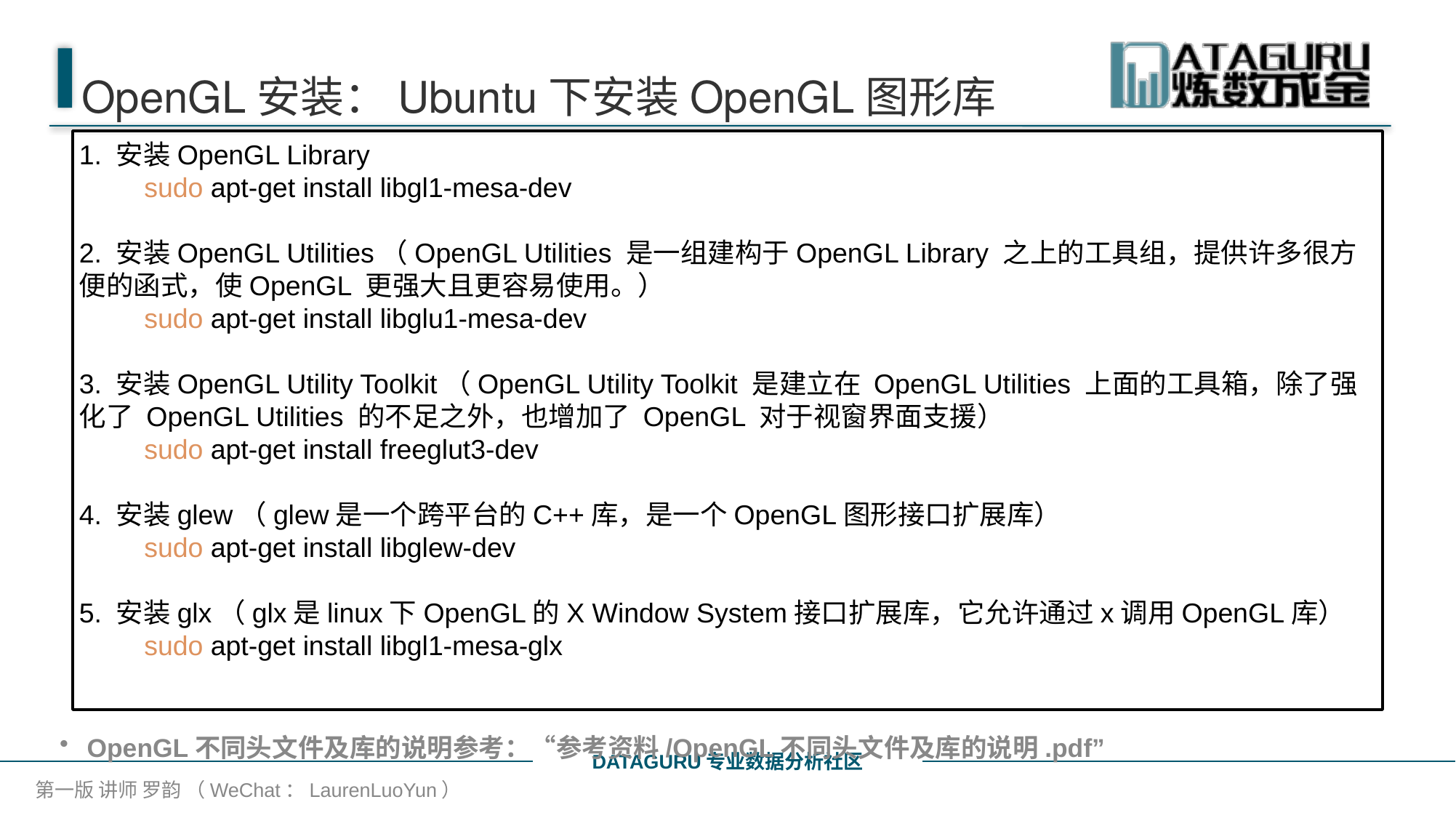

# OpenGL安装：Ubuntu下安装OpenGL图形库
1. 安装OpenGL Library
sudo apt-get install libgl1-mesa-dev

2. 安装OpenGL Utilities（OpenGL Utilities 是一组建构于OpenGL Library 之上的工具组，提供许多很方便的函式，使OpenGL 更强大且更容易使用。）
sudo apt-get install libglu1-mesa-dev

3. 安装OpenGL Utility Toolkit（OpenGL Utility Toolkit 是建立在 OpenGL Utilities 上面的工具箱，除了强化了 OpenGL Utilities 的不足之外，也增加了 OpenGL 对于视窗界面支援）
sudo apt-get install freeglut3-dev

4. 安装glew（glew是一个跨平台的C++库，是一个OpenGL图形接口扩展库）
sudo apt-get install libglew-dev

5. 安装glx（glx是linux下OpenGL的X Window System接口扩展库，它允许通过x调用OpenGL库）
sudo apt-get install libgl1-mesa-glx
OpenGL不同头文件及库的说明参考：“参考资料/OpenGL不同头文件及库的说明.pdf”